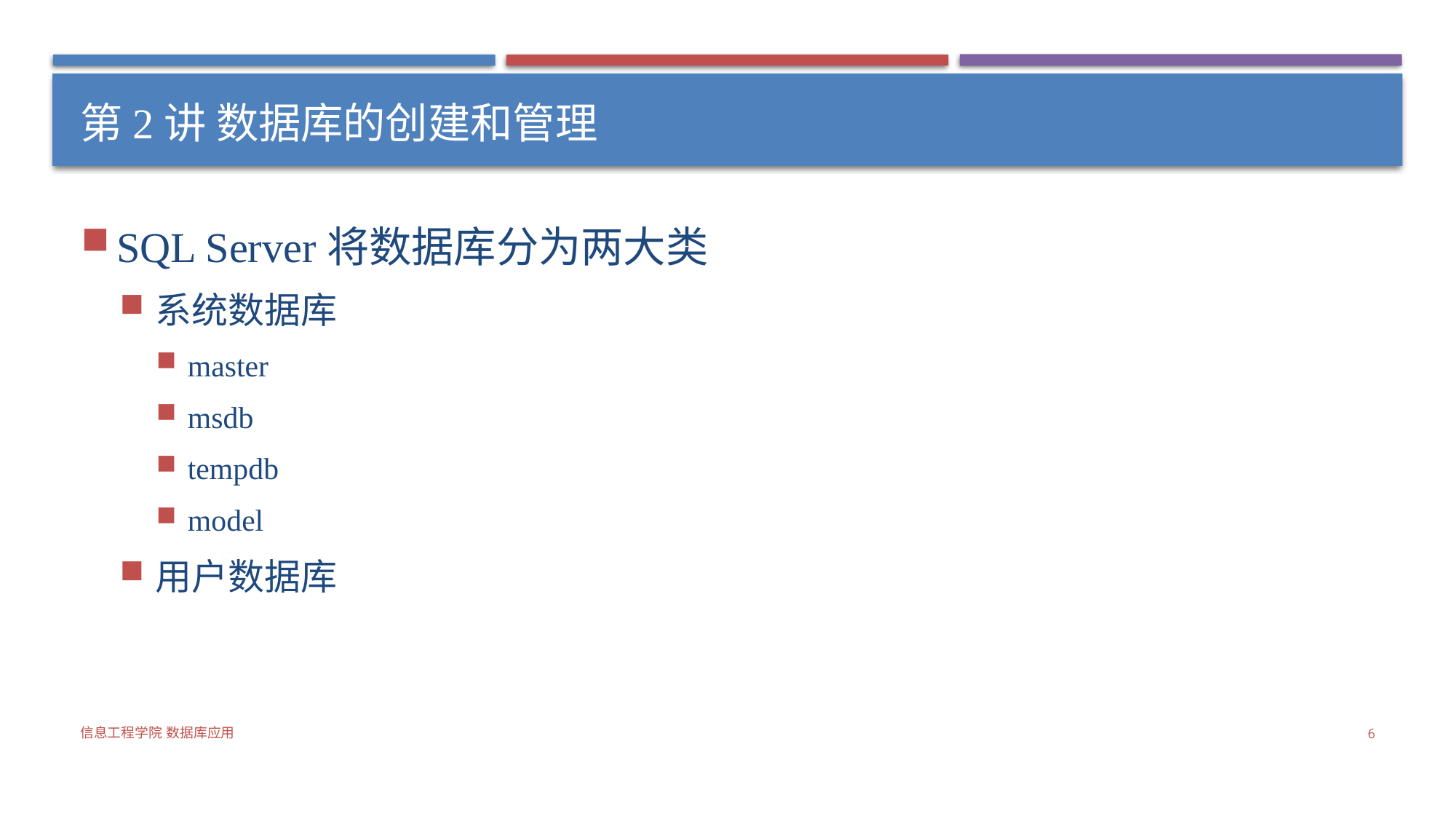

# 第2讲 数据库的创建和管理
SQL Server将数据库分为两大类
系统数据库
master
msdb
tempdb
model
用户数据库

信息工程学院 数据库应用
6